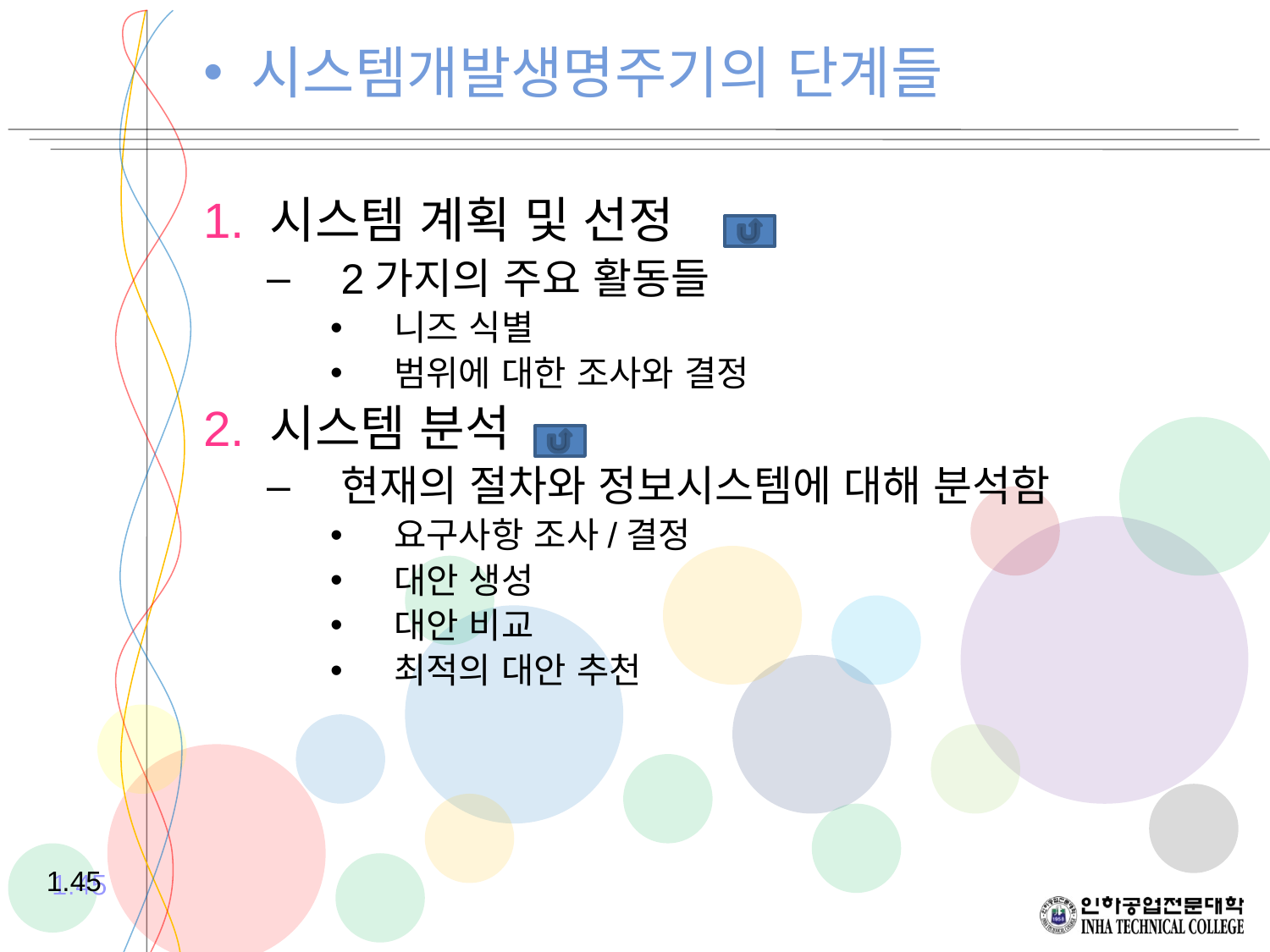

1. 시스템 계획 및 선정
2가지의 주요 활동들
니즈 식별
범위에 대한 조사와 결정
2. 시스템 분석
현재의 절차와 정보시스템에 대해 분석함
요구사항 조사/결정
대안 생성
대안 비교
최적의 대안 추천
시스템개발생명주기의 단계들

1.45